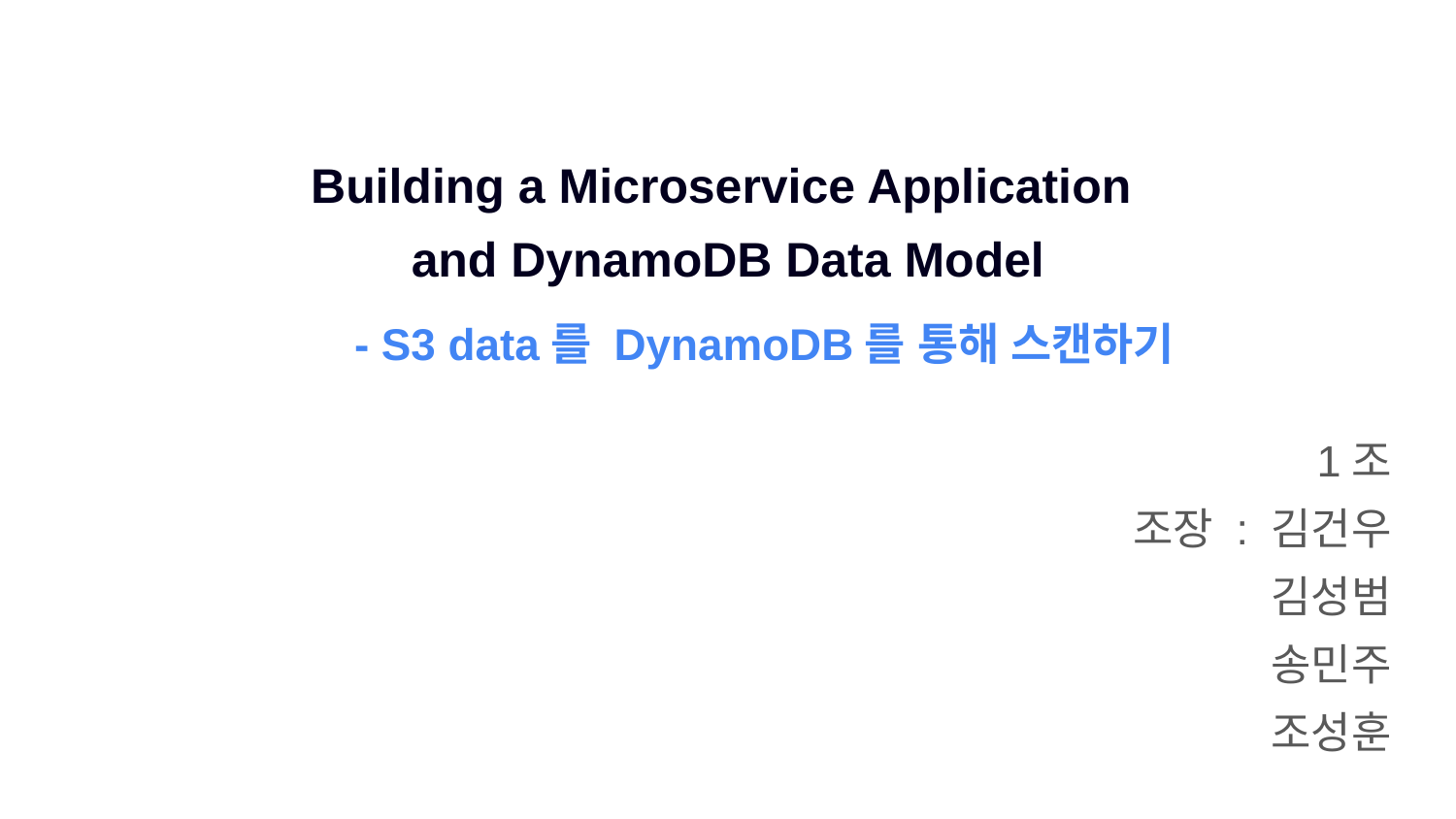

# Building a Microservice Application
and DynamoDB Data Model
- S3 data를 DynamoDB를 통해 스캔하기
1조
조장 : 김건우
김성범
송민주
조성훈